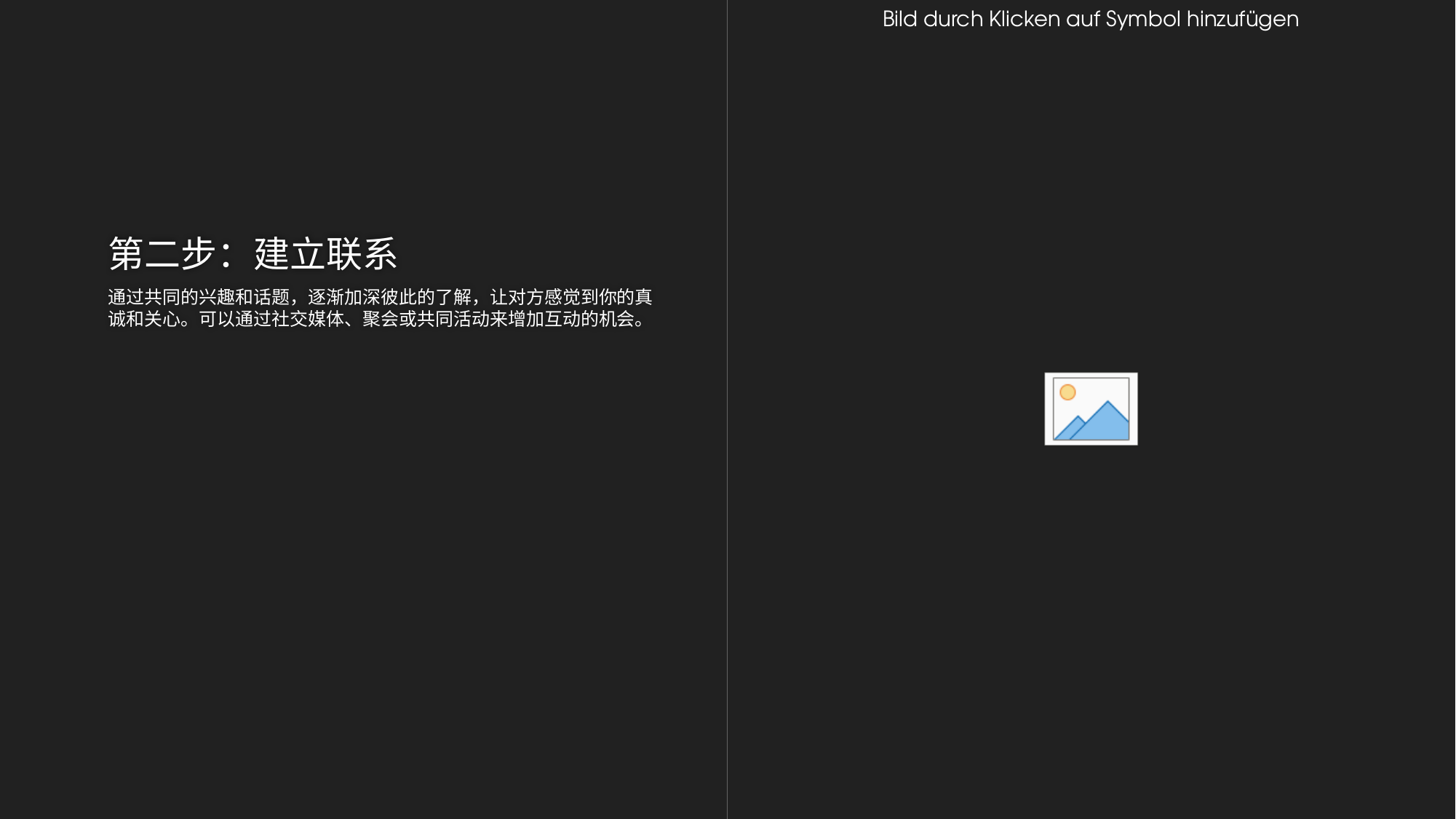

# 第二步：建立联系
通过共同的兴趣和话题，逐渐加深彼此的了解，让对方感觉到你的真诚和关心。可以通过社交媒体、聚会或共同活动来增加互动的机会。